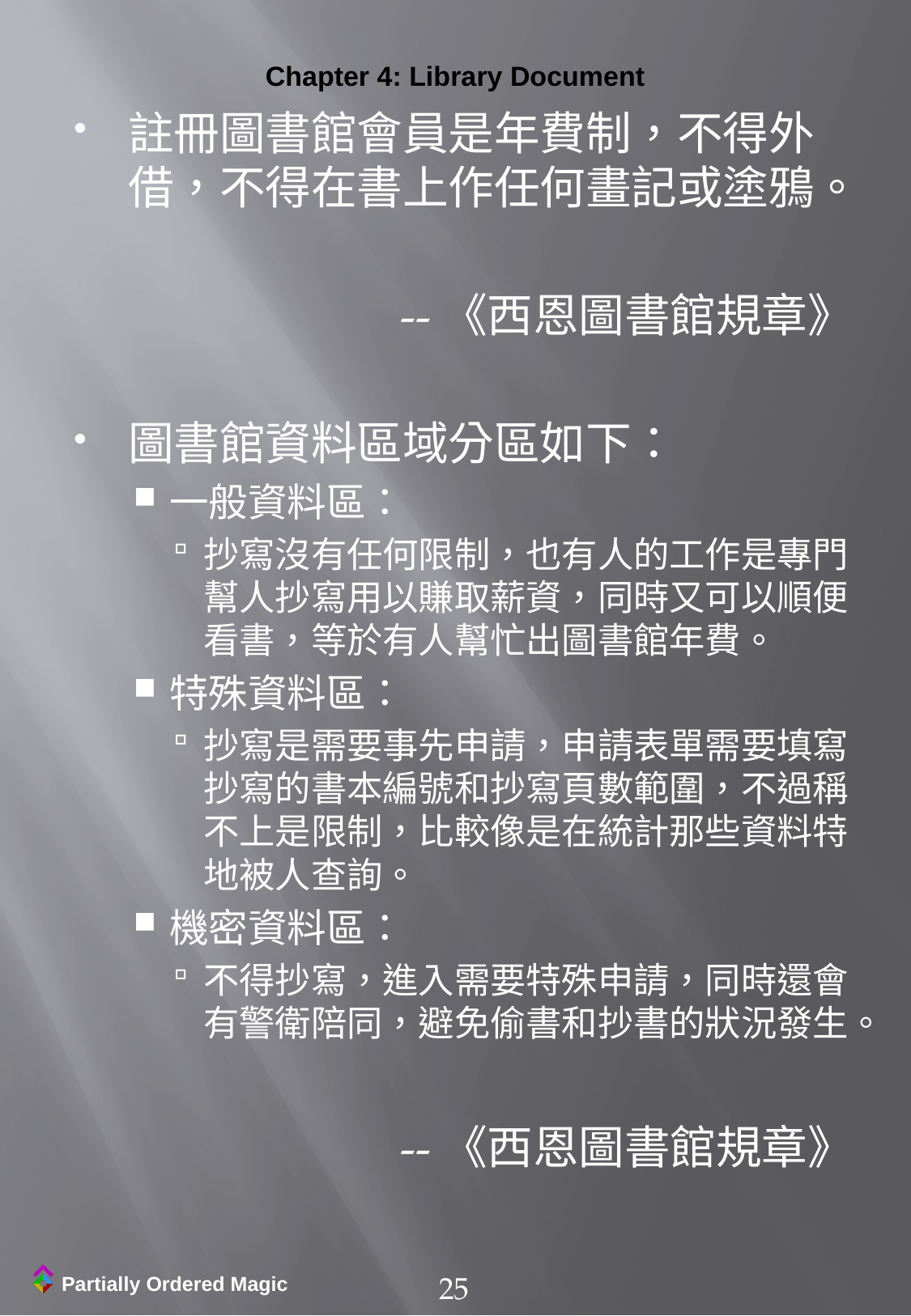

# Chapter 4: Library Document
註冊圖書館會員是年費制，不得外借，不得在書上作任何畫記或塗鴉。

--《西恩圖書館規章》

圖書館資料區域分區如下：
一般資料區：
抄寫沒有任何限制，也有人的工作是專門幫人抄寫用以賺取薪資，同時又可以順便看書，等於有人幫忙出圖書館年費。
特殊資料區：
抄寫是需要事先申請，申請表單需要填寫抄寫的書本編號和抄寫頁數範圍，不過稱不上是限制，比較像是在統計那些資料特地被人查詢。
機密資料區：
不得抄寫，進入需要特殊申請，同時還會有警衛陪同，避免偷書和抄書的狀況發生。

--《西恩圖書館規章》